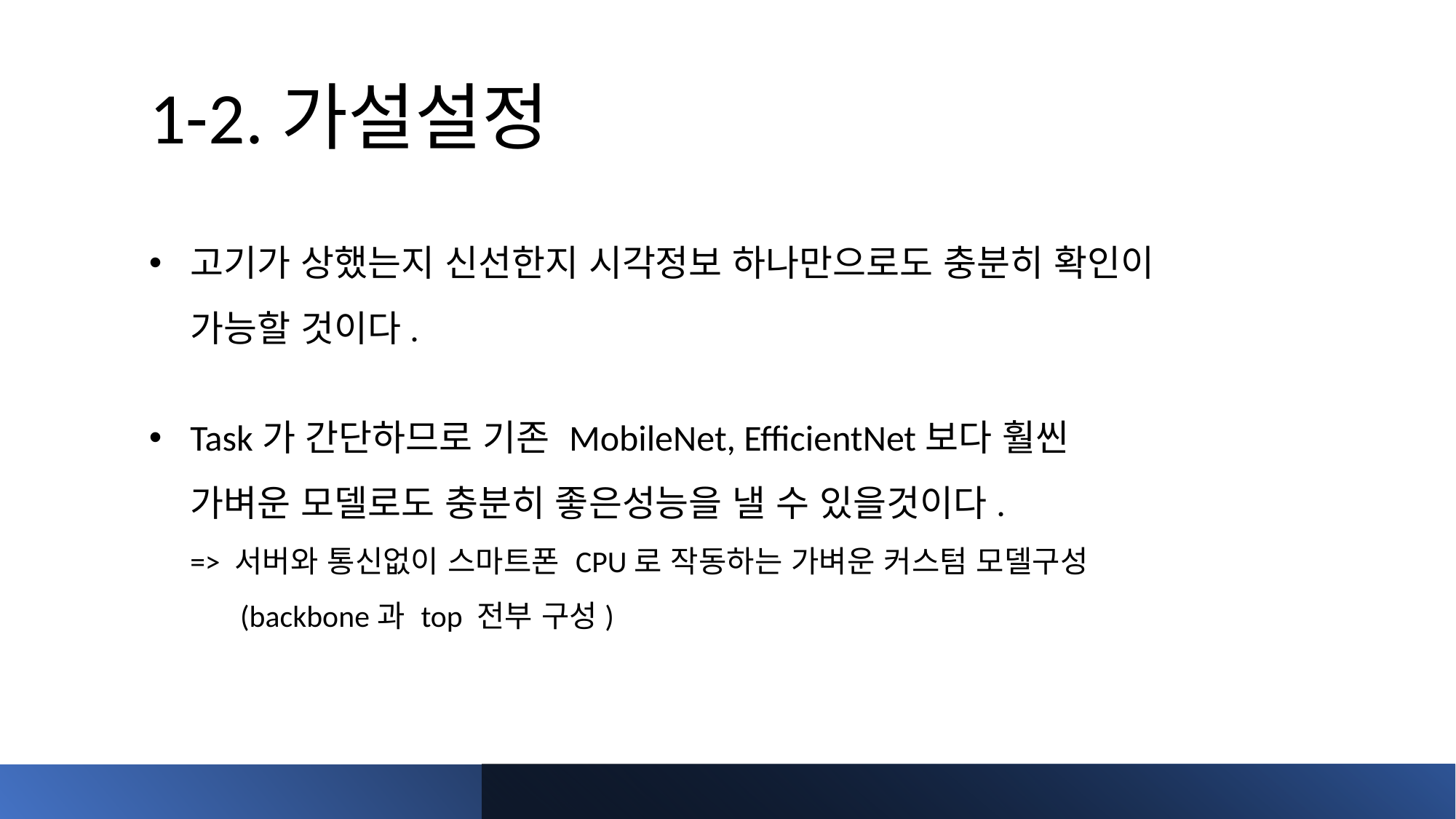

# 1-2.가설설정
고기가 상했는지 신선한지 시각정보 하나만으로도 충분히 확인이 가능할 것이다.

Task가 간단하므로 기존 MobileNet, EfficientNet보다 훨씬 가벼운 모델로도 충분히 좋은성능을 낼 수 있을것이다.
=> 서버와 통신없이 스마트폰 CPU로 작동하는 가벼운 커스텀 모델구성
     (backbone과 top 전부 구성)